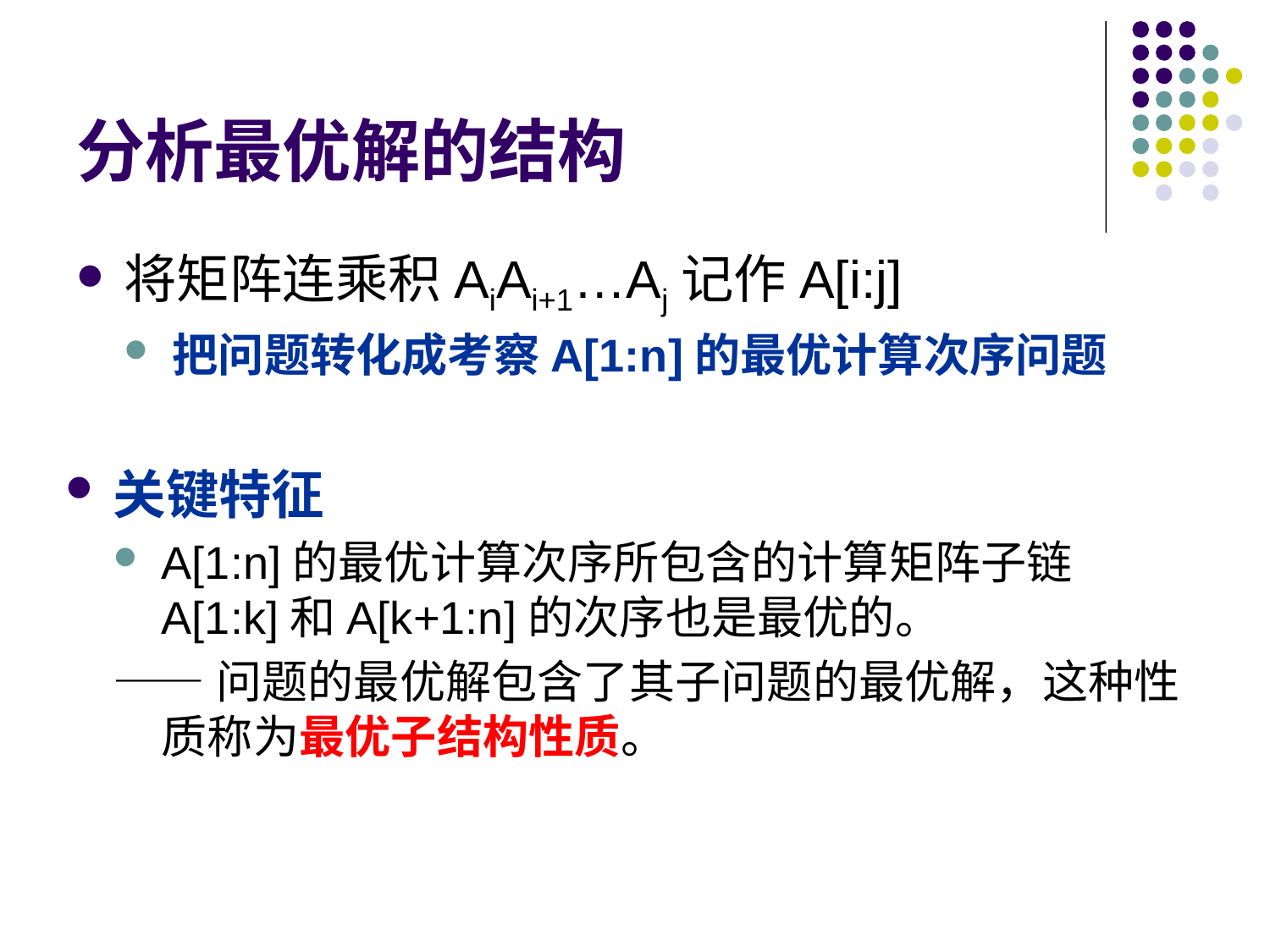

# 分析最优解的结构
将矩阵连乘积AiAi+1…Aj记作A[i:j]
把问题转化成考察A[1:n]的最优计算次序问题
关键特征
A[1:n]的最优计算次序所包含的计算矩阵子链A[1:k]和A[k+1:n]的次序也是最优的。
——问题的最优解包含了其子问题的最优解，这种性质称为最优子结构性质。